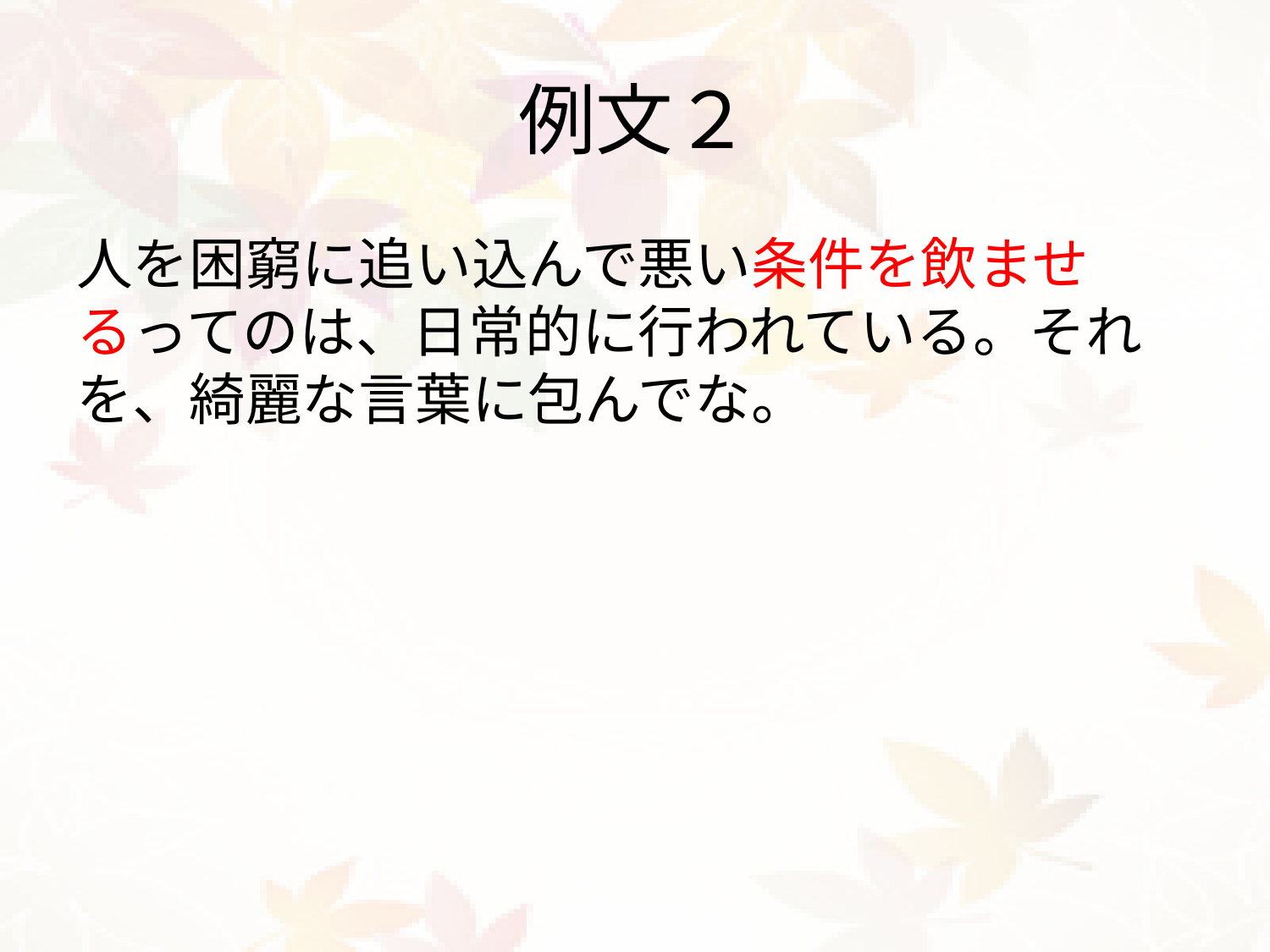

# 例文２
人を困窮に追い込んで悪い条件を飲ませるってのは、日常的に行われている。それを、綺麗な言葉に包んでな。